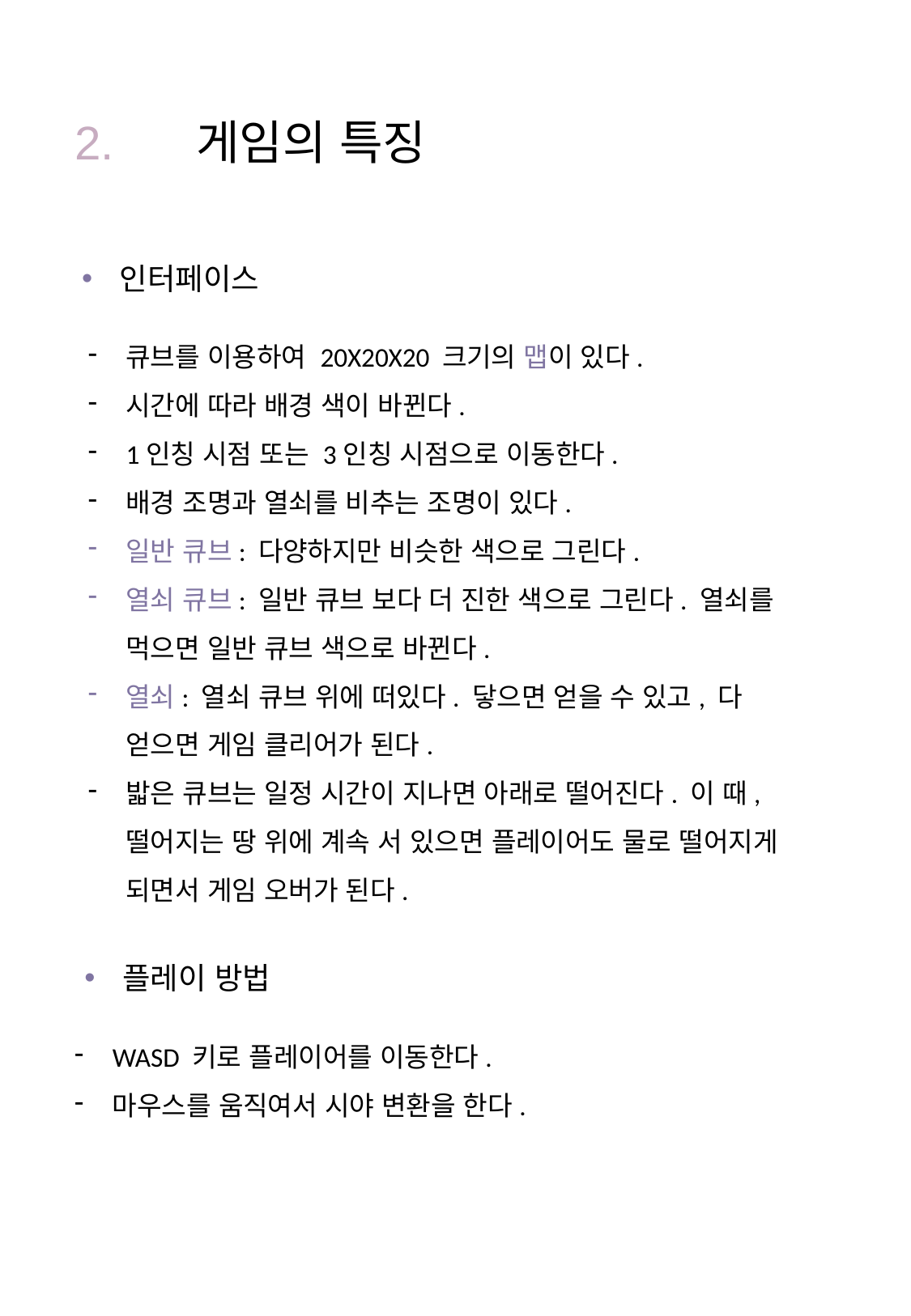

# 2.	게임의 특징
인터페이스
큐브를 이용하여 20X20X20 크기의 맵이 있다.
시간에 따라 배경 색이 바뀐다.
1인칭 시점 또는 3인칭 시점으로 이동한다.
배경 조명과 열쇠를 비추는 조명이 있다.
일반 큐브: 다양하지만 비슷한 색으로 그린다.
열쇠 큐브: 일반 큐브 보다 더 진한 색으로 그린다. 열쇠를 먹으면 일반 큐브 색으로 바뀐다.
열쇠: 열쇠 큐브 위에 떠있다. 닿으면 얻을 수 있고, 다 얻으면 게임 클리어가 된다.
밟은 큐브는 일정 시간이 지나면 아래로 떨어진다. 이 때, 떨어지는 땅 위에 계속 서 있으면 플레이어도 물로 떨어지게 되면서 게임 오버가 된다.
플레이 방법
WASD 키로 플레이어를 이동한다.
마우스를 움직여서 시야 변환을 한다.